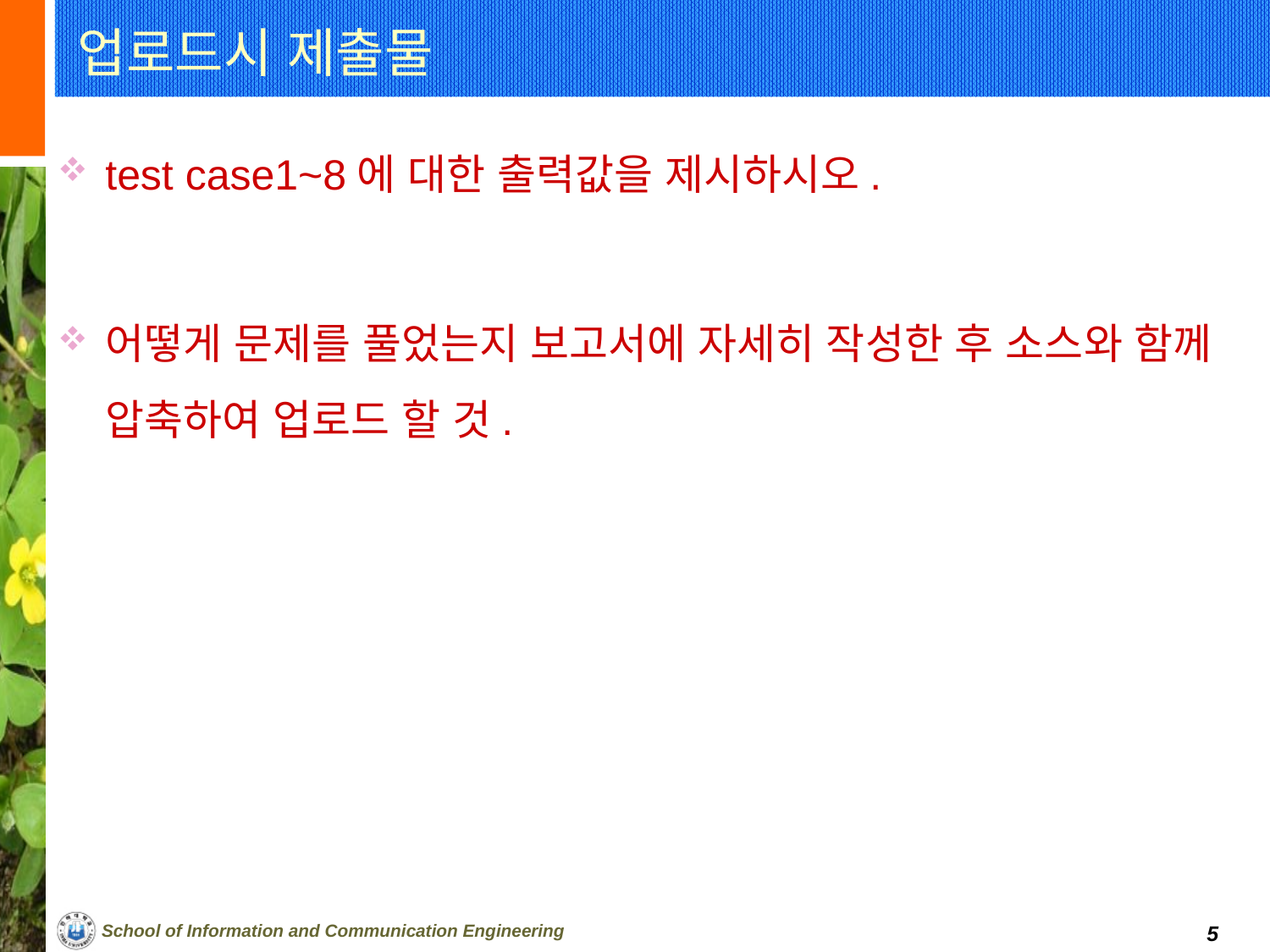

# 업로드시 제출물
test case1~8에 대한 출력값을 제시하시오.

어떻게 문제를 풀었는지 보고서에 자세히 작성한 후 소스와 함께 압축하여 업로드 할 것.